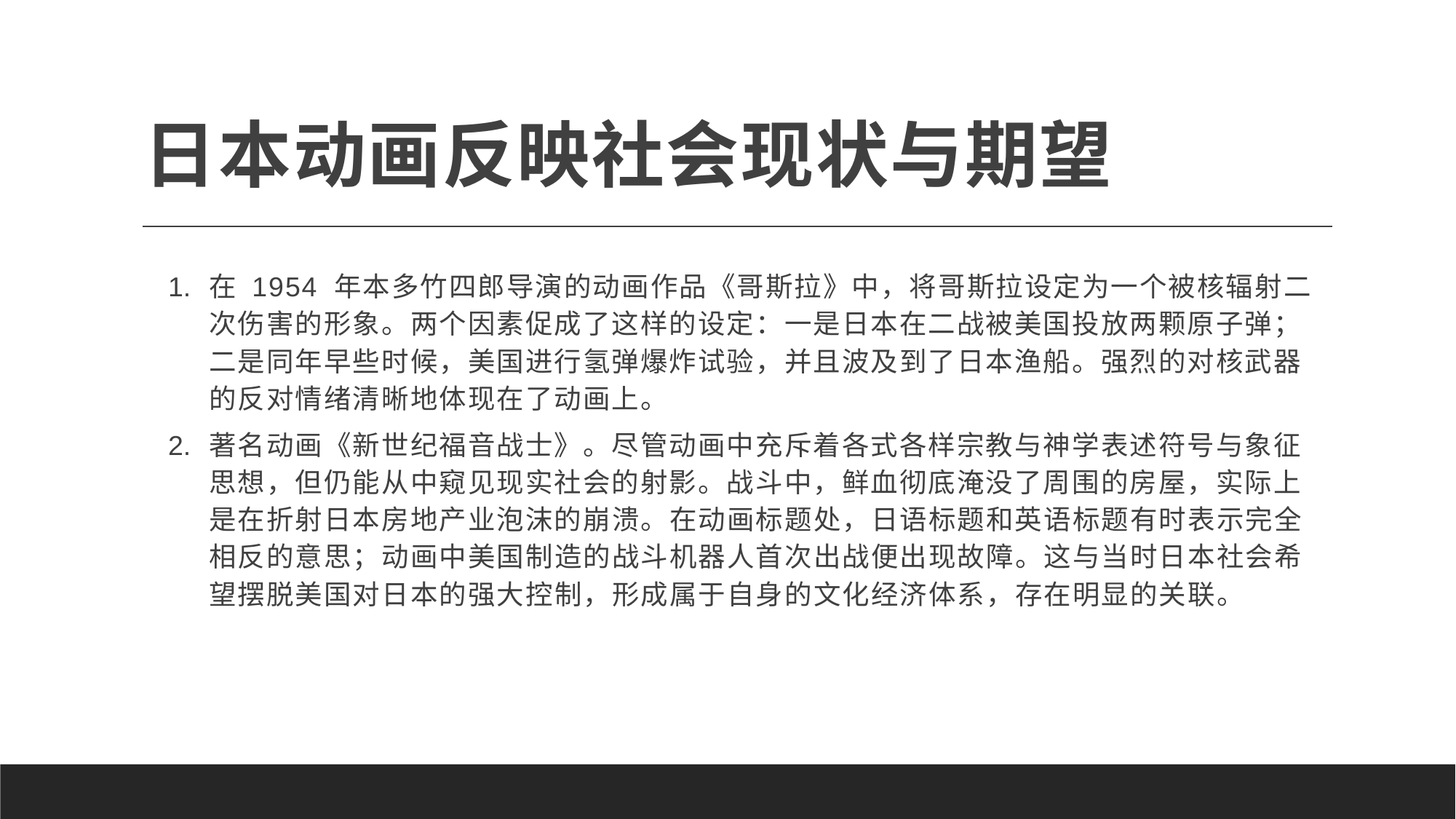

# 日本动画反映社会现状与期望
在 1954 年本多竹四郎导演的动画作品《哥斯拉》中，将哥斯拉设定为一个被核辐射二次伤害的形象。两个因素促成了这样的设定：一是日本在二战被美国投放两颗原子弹；二是同年早些时候，美国进行氢弹爆炸试验，并且波及到了日本渔船。强烈的对核武器的反对情绪清晰地体现在了动画上。
著名动画《新世纪福音战士》。尽管动画中充斥着各式各样宗教与神学表述符号与象征思想，但仍能从中窥见现实社会的射影。战斗中，鲜血彻底淹没了周围的房屋，实际上是在折射日本房地产业泡沫的崩溃。在动画标题处，日语标题和英语标题有时表示完全相反的意思；动画中美国制造的战斗机器人首次出战便出现故障。这与当时日本社会希望摆脱美国对日本的强大控制，形成属于自身的文化经济体系，存在明显的关联。